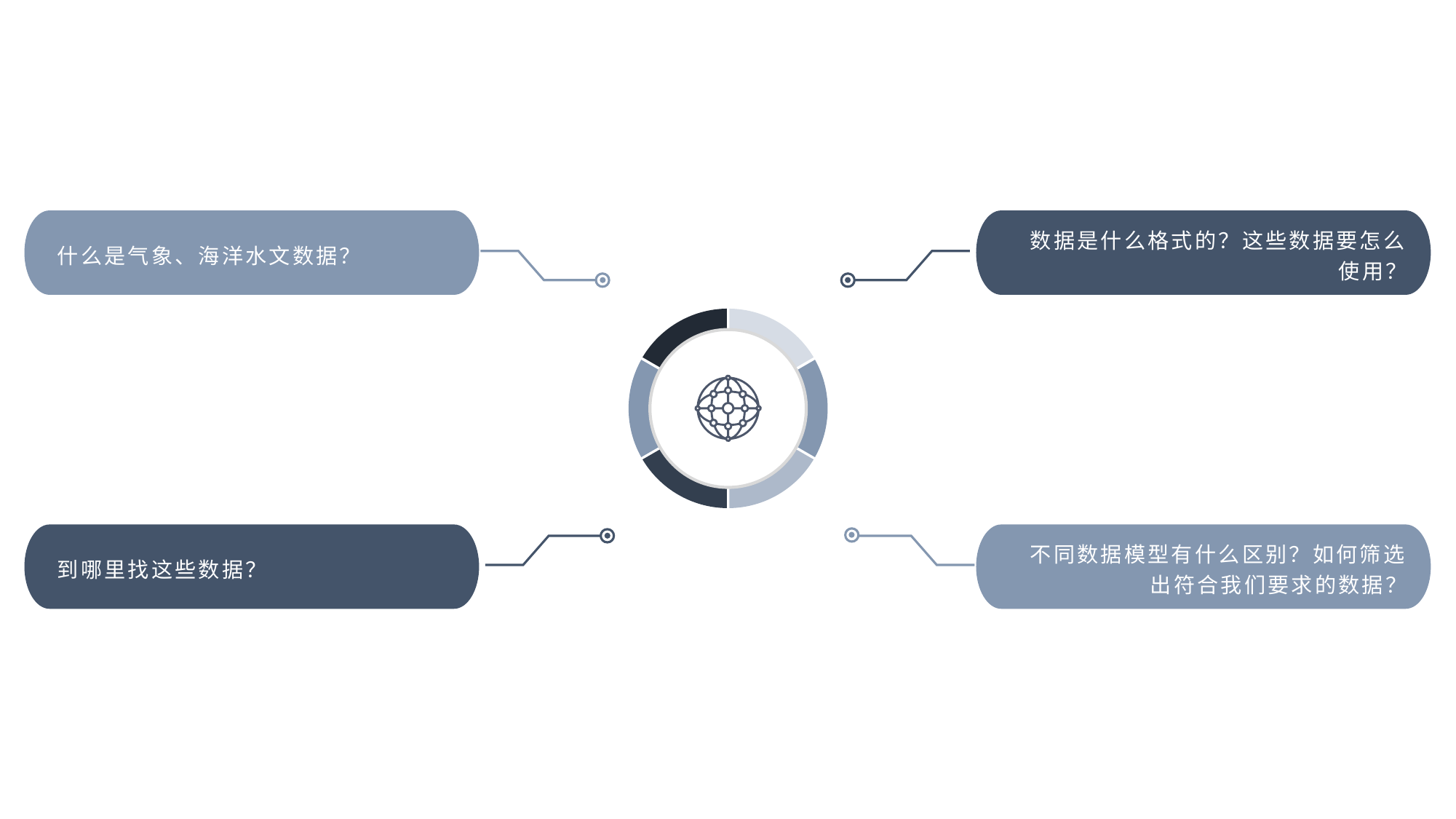

什么是气象、海洋水文数据？
数据是什么格式的？这些数据要怎么使用？

到哪里找这些数据？
不同数据模型有什么区别？如何筛选出符合我们要求的数据？